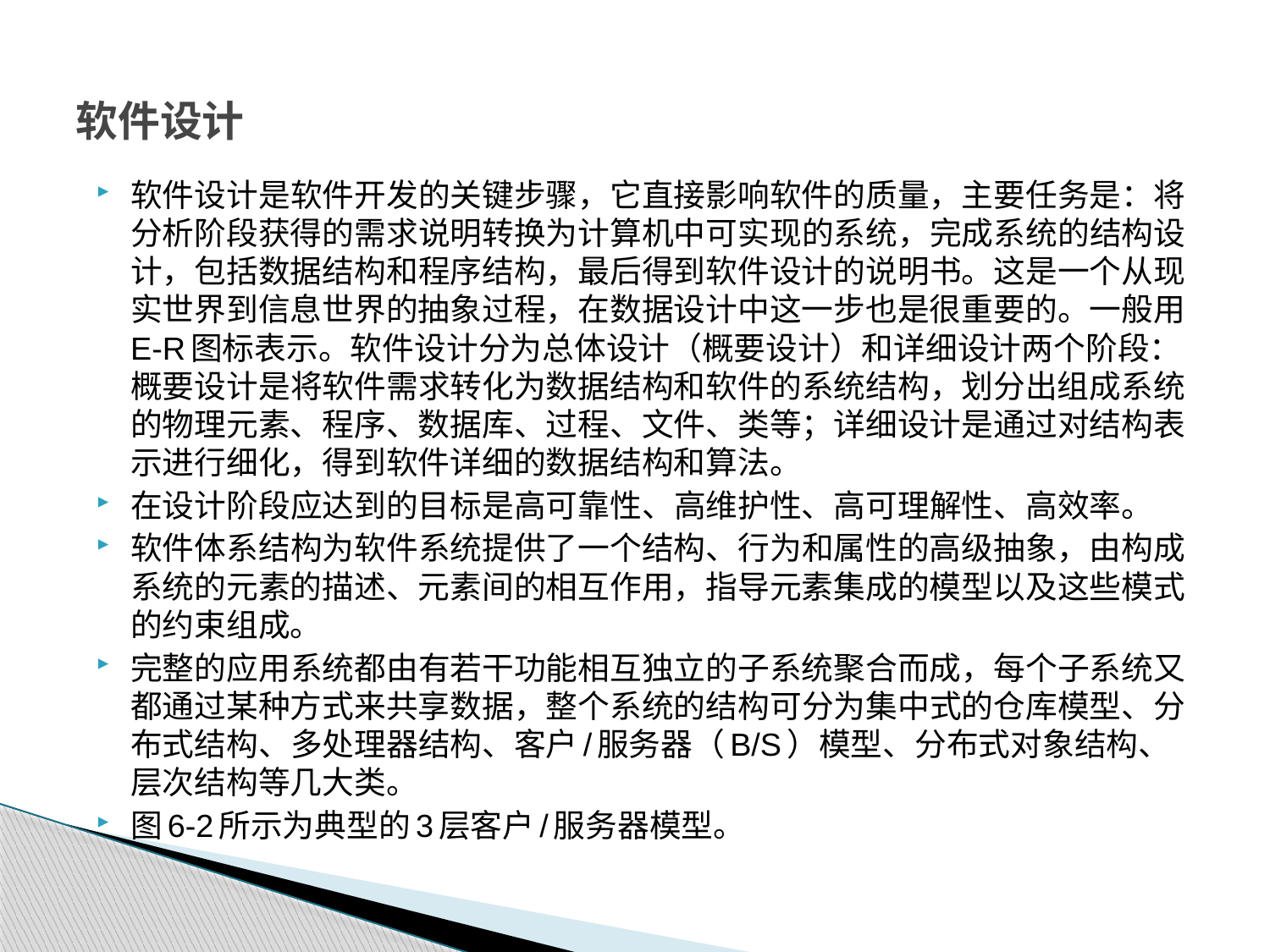

# 软件设计
软件设计是软件开发的关键步骤，它直接影响软件的质量，主要任务是：将分析阶段获得的需求说明转换为计算机中可实现的系统，完成系统的结构设计，包括数据结构和程序结构，最后得到软件设计的说明书。这是一个从现实世界到信息世界的抽象过程，在数据设计中这一步也是很重要的。一般用E-R图标表示。软件设计分为总体设计（概要设计）和详细设计两个阶段：概要设计是将软件需求转化为数据结构和软件的系统结构，划分出组成系统的物理元素、程序、数据库、过程、文件、类等；详细设计是通过对结构表示进行细化，得到软件详细的数据结构和算法。
在设计阶段应达到的目标是高可靠性、高维护性、高可理解性、高效率。
软件体系结构为软件系统提供了一个结构、行为和属性的高级抽象，由构成系统的元素的描述、元素间的相互作用，指导元素集成的模型以及这些模式的约束组成。
完整的应用系统都由有若干功能相互独立的子系统聚合而成，每个子系统又都通过某种方式来共享数据，整个系统的结构可分为集中式的仓库模型、分布式结构、多处理器结构、客户/服务器（B/S）模型、分布式对象结构、层次结构等几大类。
图6-2所示为典型的3层客户/服务器模型。